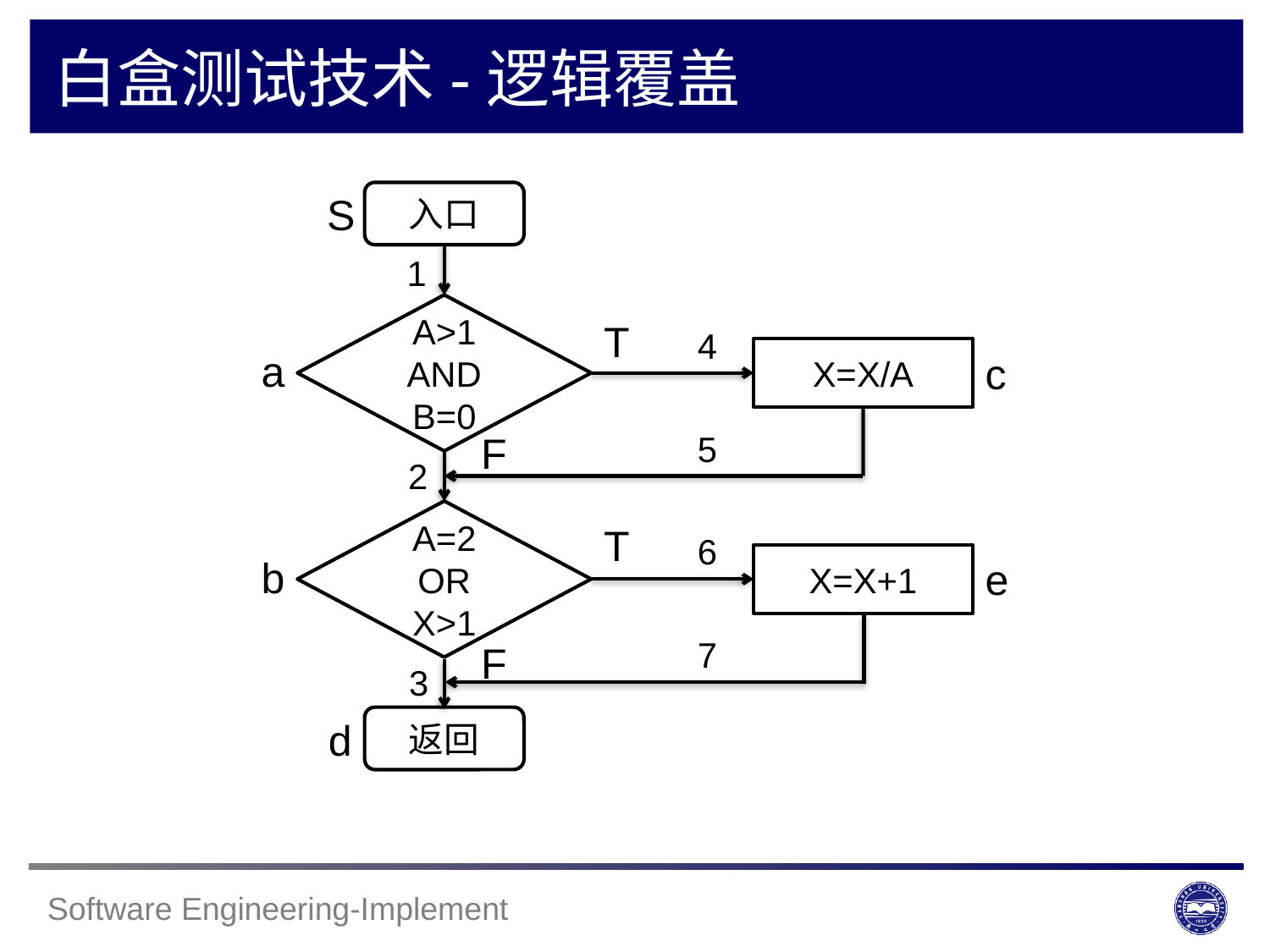

白盒测试技术-逻辑覆盖
S
入口
1
A>1 AND B=0
T
4
a
X=X/A
c
F
5
2
A=2 OR X>1
T
6
b
X=X+1
e
7
F
3
d
返回